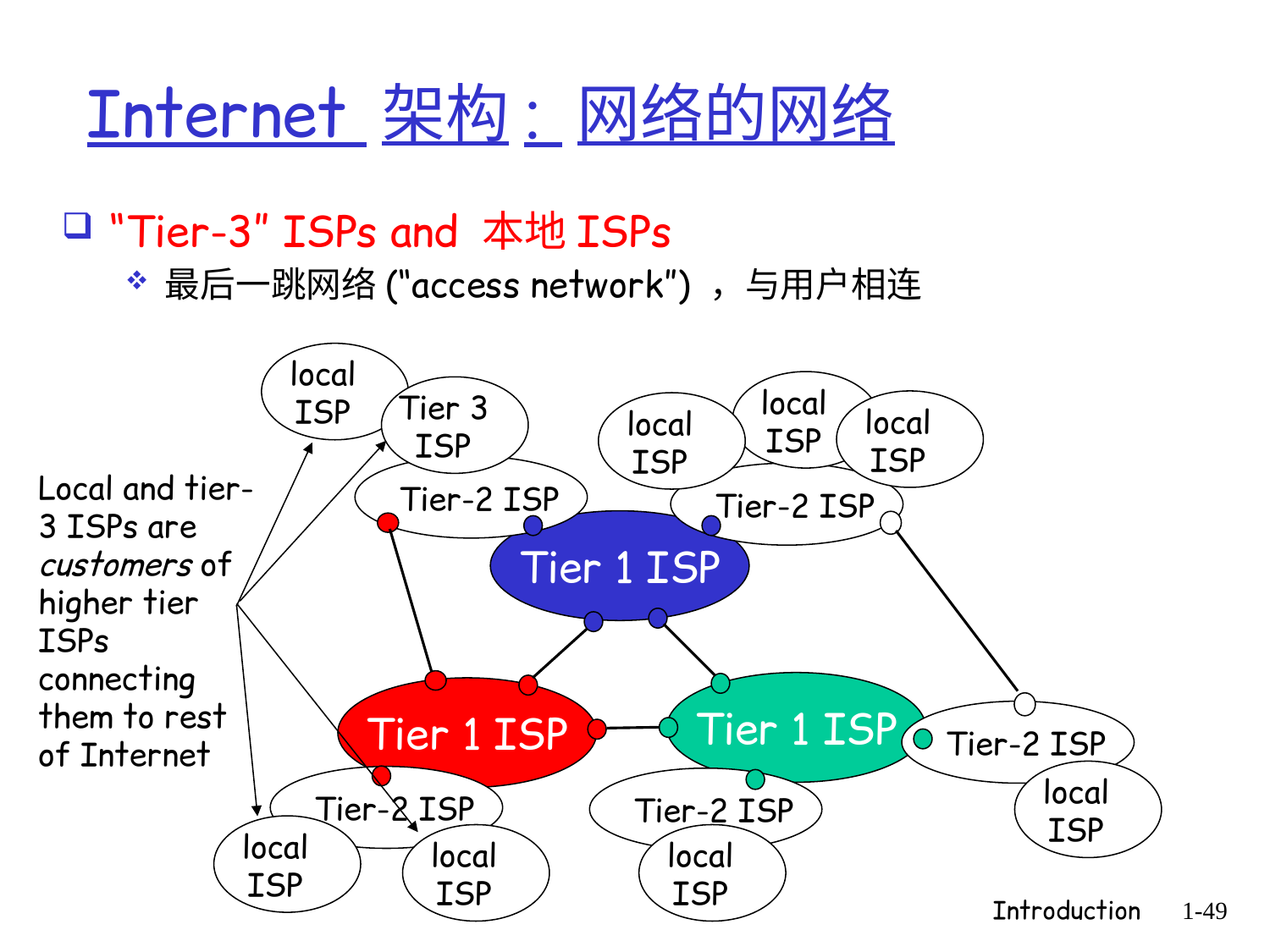

# Internet 架构: 网络的网络
“Tier-3” ISPs and 本地ISPs
最后一跳网络(“access network”) ，与用户相连

local
ISP

local
ISP

Tier 3
ISP

local
ISP

local
ISP

local
ISP

local
ISP

local
ISP

local
ISP

Local and tier- 3 ISPs are customers of
higher tier ISPs
connecting them to rest of Internet

Tier-2 ISP

Tier-2 ISP

Tier-2 ISP

Tier-2 ISP

Tier-2 ISP
Tier 1 ISP

Tier 1 ISP

Tier 1 ISP

 Introduction
1-49